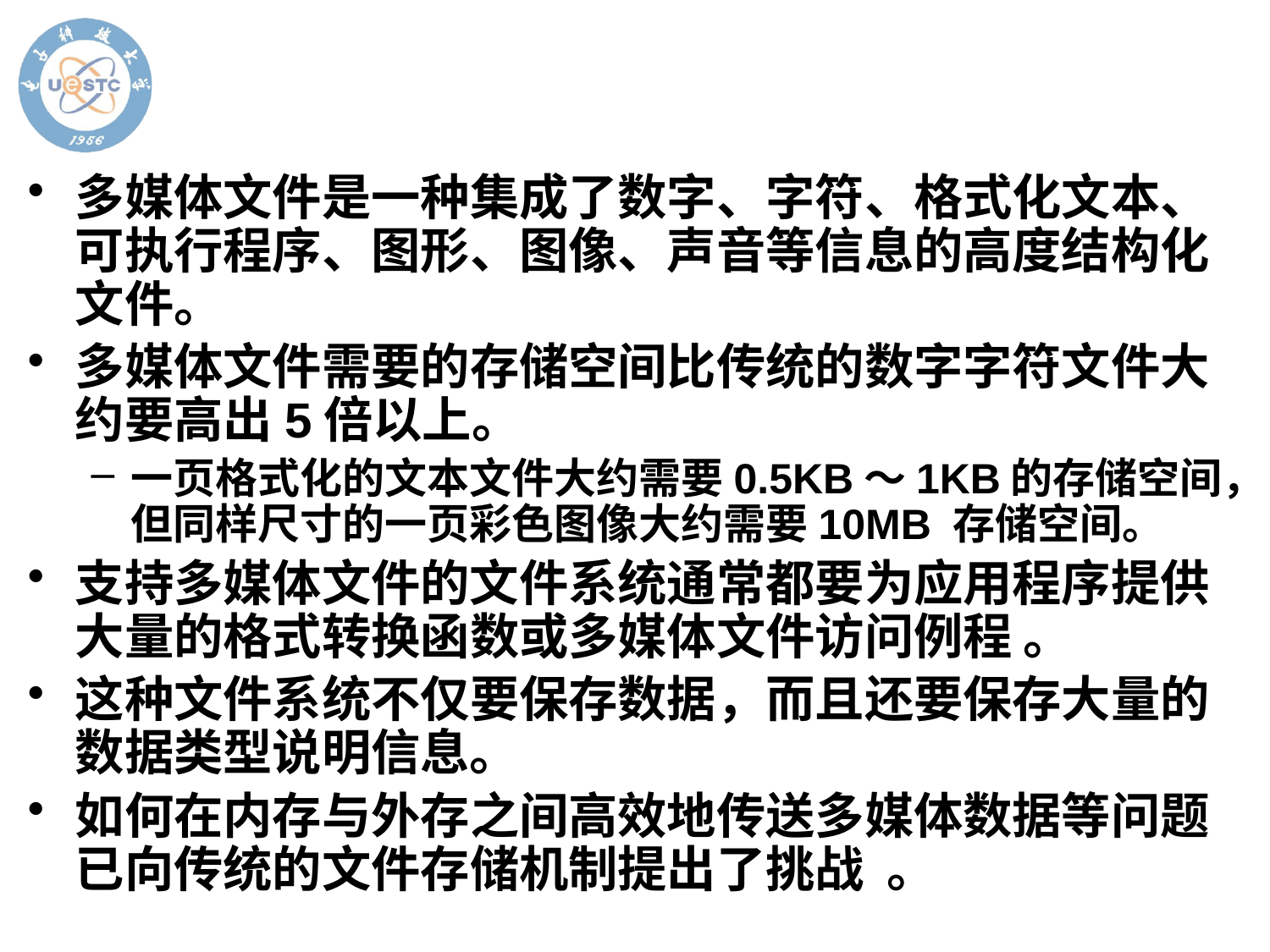

#
多媒体文件是一种集成了数字、字符、格式化文本、可执行程序、图形、图像、声音等信息的高度结构化文件。
多媒体文件需要的存储空间比传统的数字字符文件大约要高出5倍以上。
一页格式化的文本文件大约需要0.5KB～1KB的存储空间，但同样尺寸的一页彩色图像大约需要10MB 存储空间。
支持多媒体文件的文件系统通常都要为应用程序提供大量的格式转换函数或多媒体文件访问例程 。
这种文件系统不仅要保存数据，而且还要保存大量的数据类型说明信息。
如何在内存与外存之间高效地传送多媒体数据等问题已向传统的文件存储机制提出了挑战  。